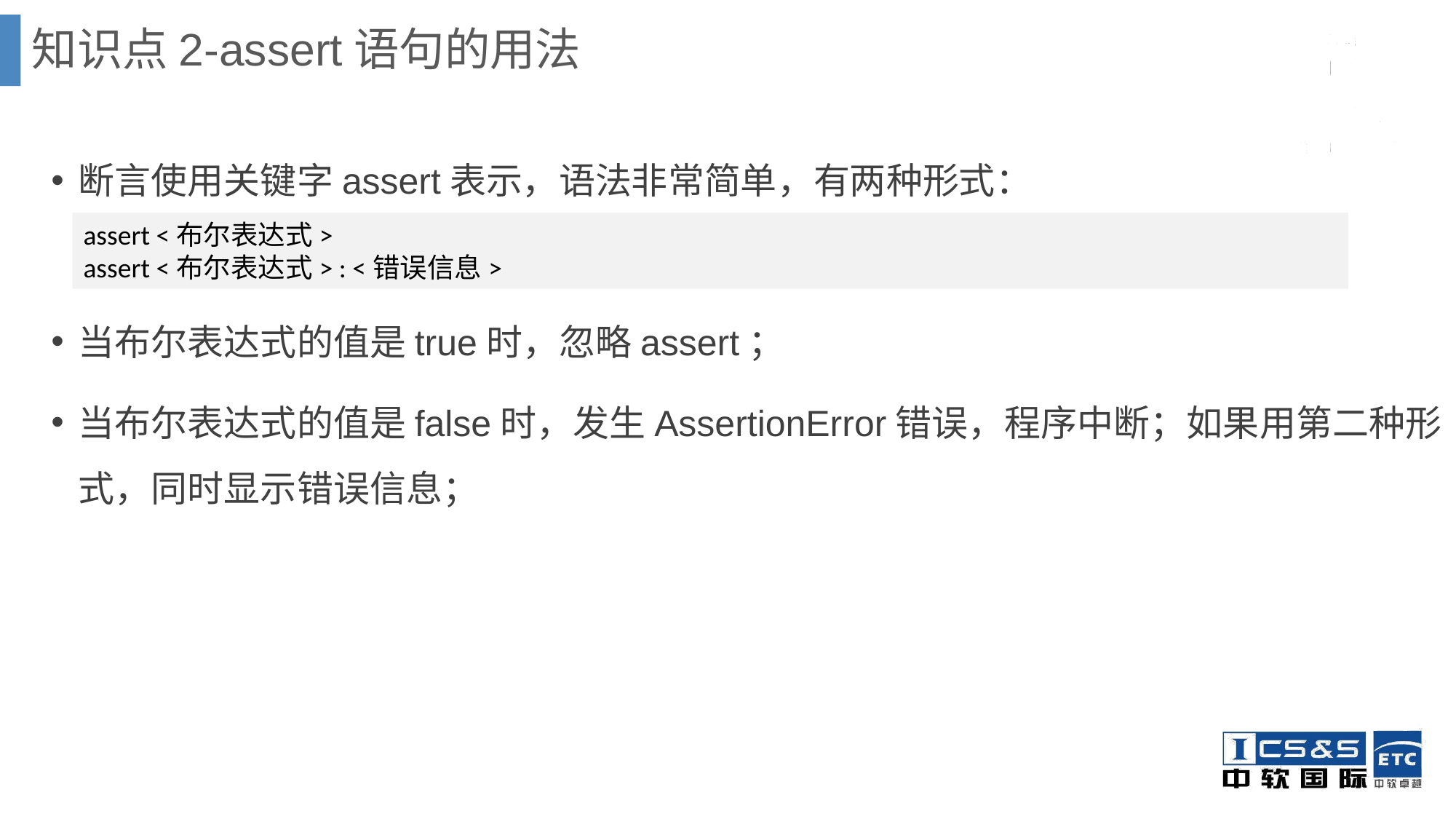

# 知识点2-assert语句的用法
断言使用关键字assert表示，语法非常简单，有两种形式：
assert <布尔表达式>
assert <布尔表达式> : <错误信息>
当布尔表达式的值是true时，忽略assert；
当布尔表达式的值是false时，发生AssertionError错误，程序中断；如果用第二种形式，同时显示错误信息；